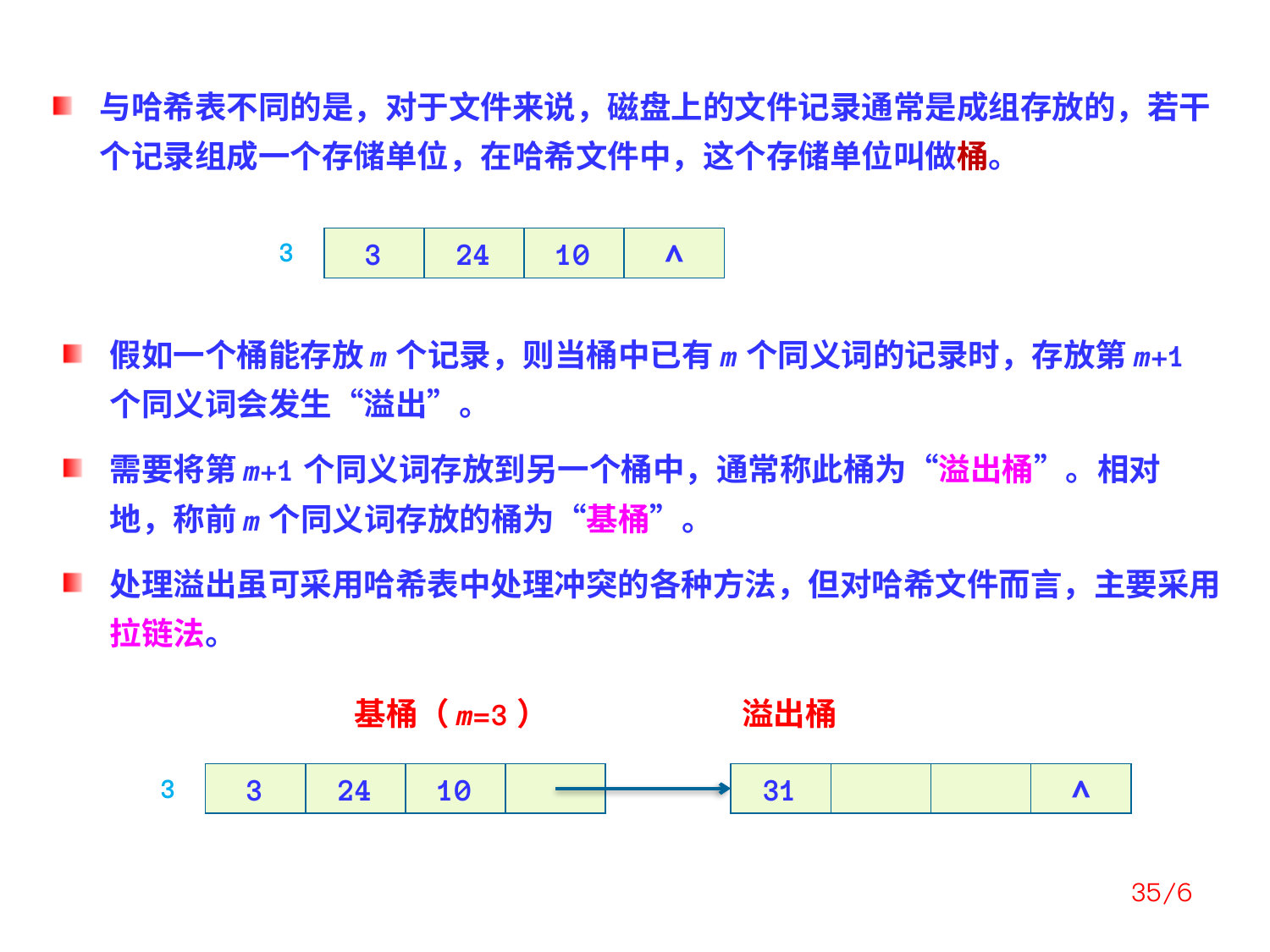

与哈希表不同的是，对于文件来说，磁盘上的文件记录通常是成组存放的，若干个记录组成一个存储单位，在哈希文件中，这个存储单位叫做桶。
3
24
10
∧
3
假如一个桶能存放m个记录，则当桶中已有m个同义词的记录时，存放第m+1个同义词会发生“溢出”。
需要将第m+1个同义词存放到另一个桶中，通常称此桶为“溢出桶”。相对地，称前m个同义词存放的桶为“基桶”。
处理溢出虽可采用哈希表中处理冲突的各种方法，但对哈希文件而言，主要采用拉链法。
基桶（m=3）
溢出桶
3
24
10

31

∧
3
35/6